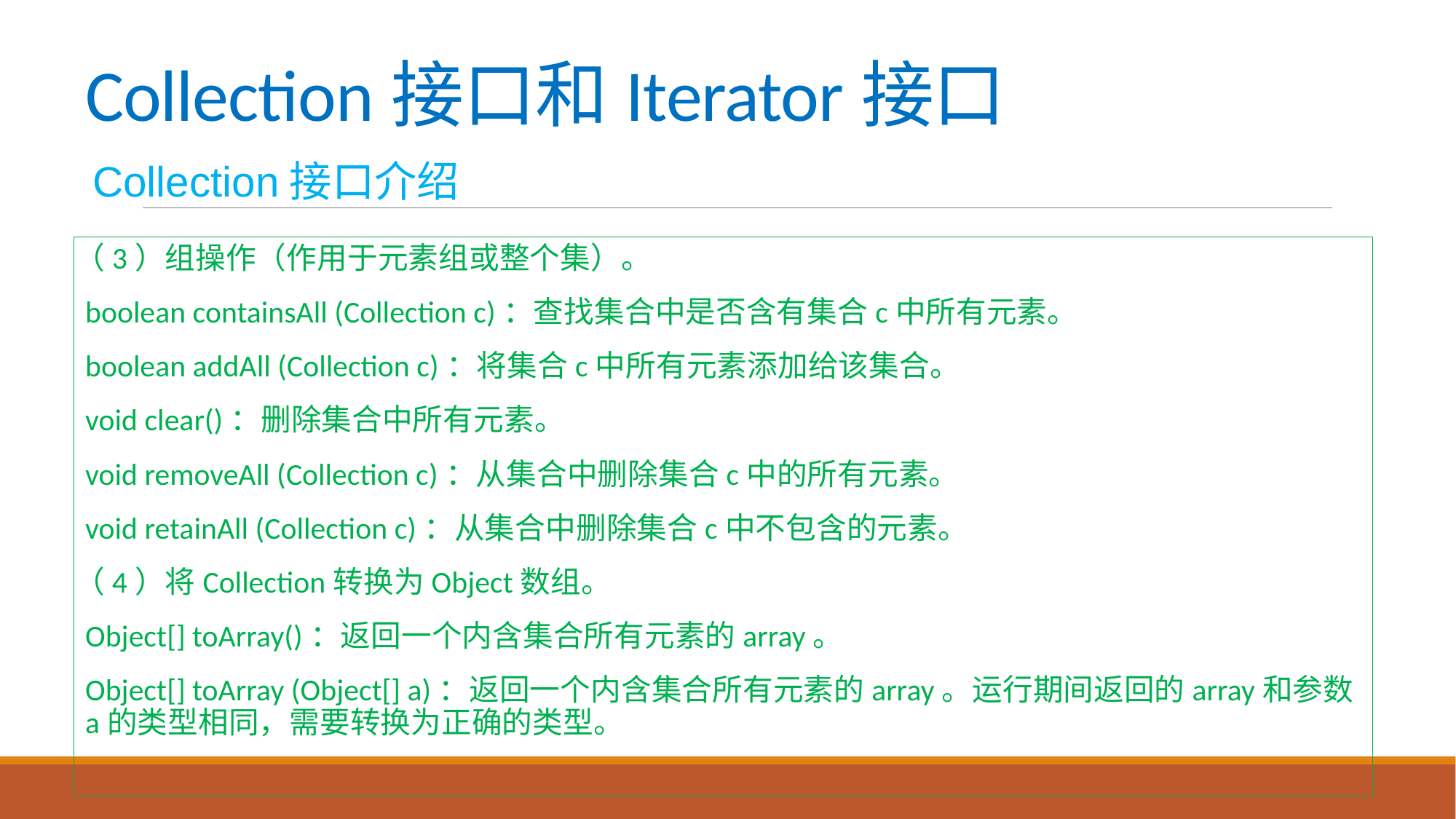

# Collection接口和Iterator接口
Collection接口介绍
（3）组操作（作用于元素组或整个集）。
boolean containsAll (Collection c)：查找集合中是否含有集合c中所有元素。
boolean addAll (Collection c)：将集合c中所有元素添加给该集合。
void clear()：删除集合中所有元素。
void removeAll (Collection c)：从集合中删除集合c中的所有元素。
void retainAll (Collection c)：从集合中删除集合c中不包含的元素。
（4）将Collection转换为Object数组。
Object[] toArray()：返回一个内含集合所有元素的array。
Object[] toArray (Object[] a)：返回一个内含集合所有元素的array。运行期间返回的array和参数a的类型相同，需要转换为正确的类型。